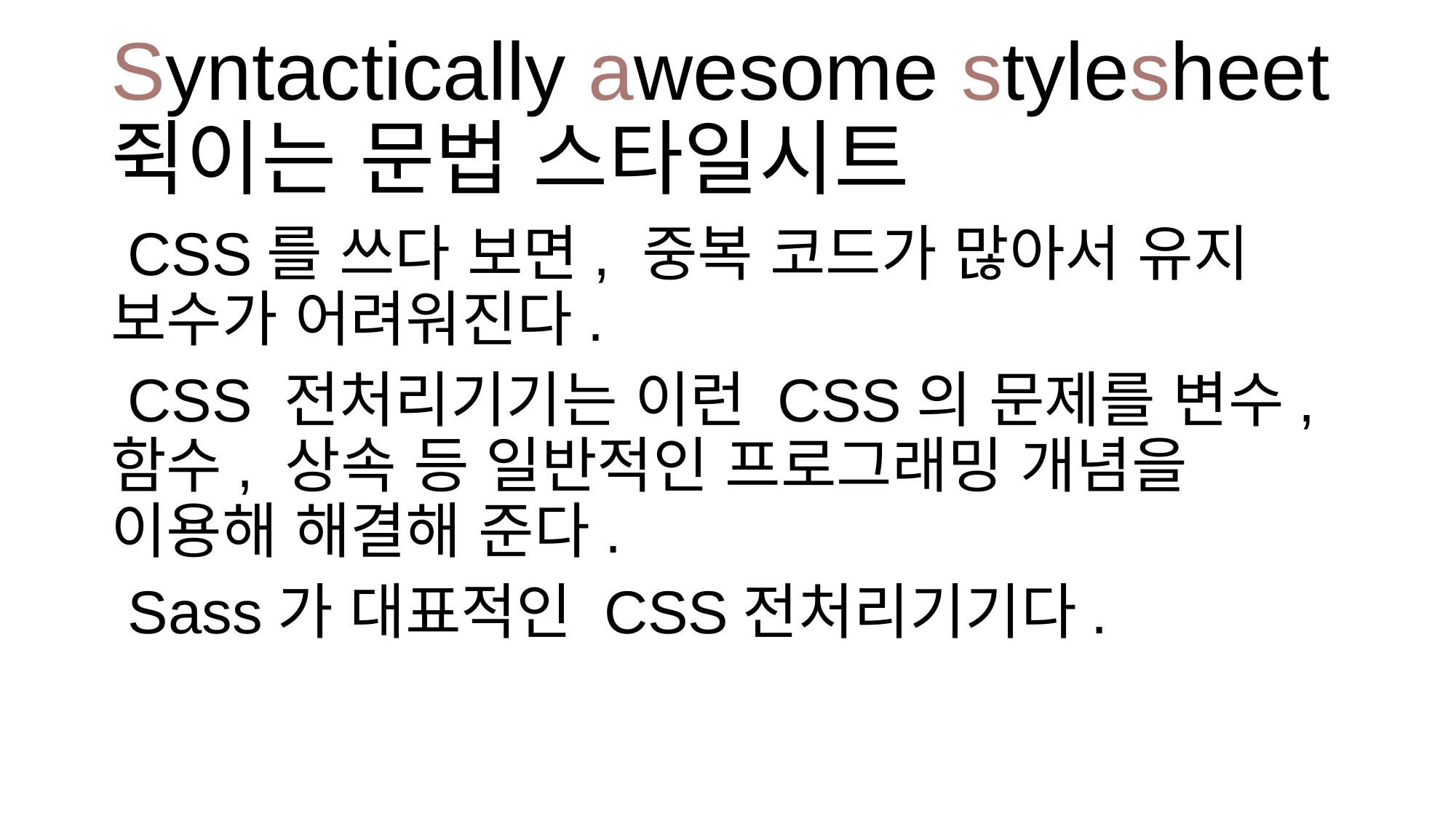

# Syntactically awesome stylesheet 쥑이는 문법 스타일시트
 CSS를 쓰다 보면, 중복 코드가 많아서 유지 보수가 어려워진다.
 CSS 전처리기기는 이런 CSS의 문제를 변수, 함수, 상속 등 일반적인 프로그래밍 개념을 이용해 해결해 준다.
 Sass가 대표적인 CSS전처리기기다.